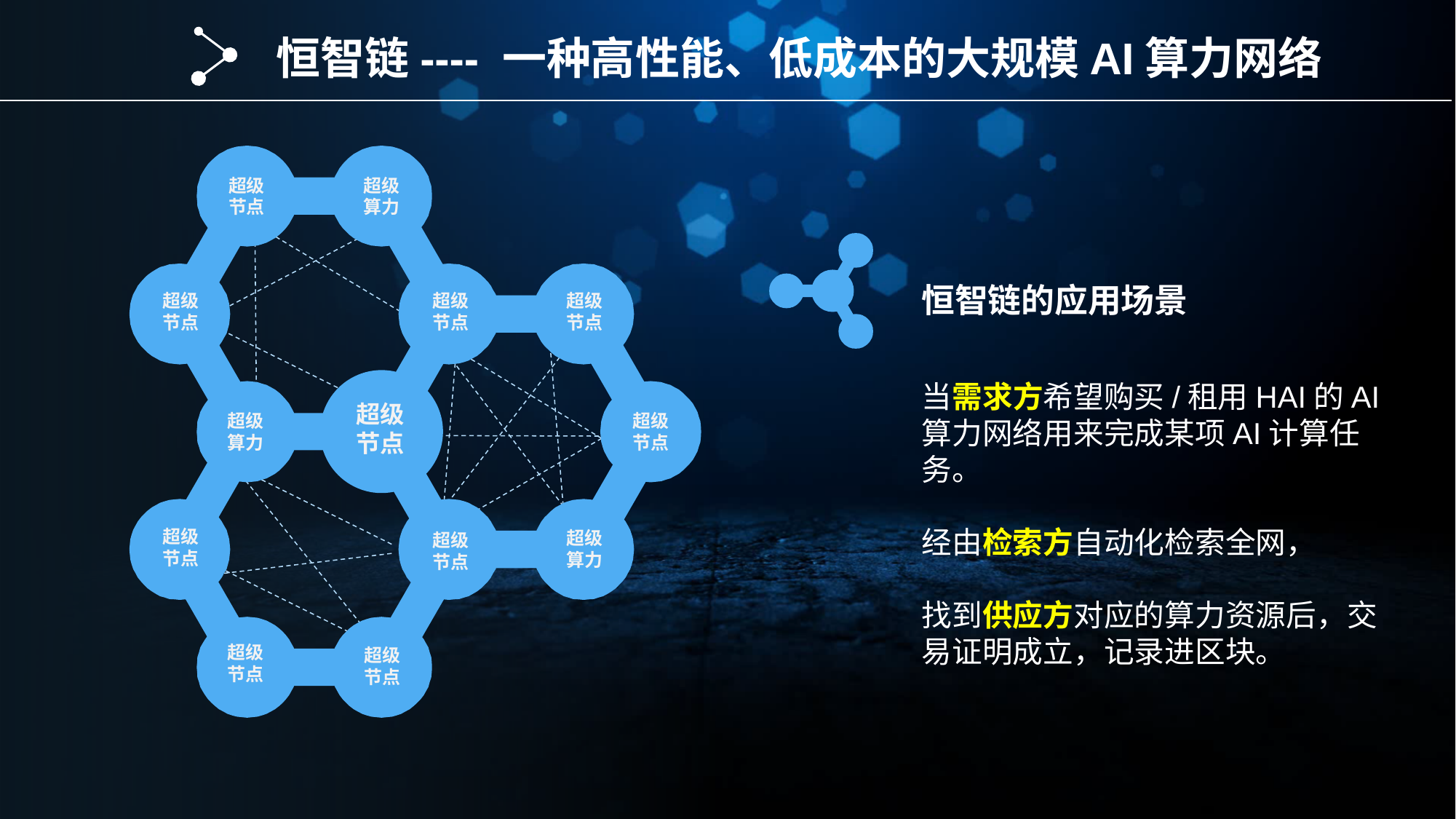

恒智链---- 一种高性能、低成本的大规模AI算力网络

超级节点
超级算力
超级节点
超级节点
超级节点
超级节点
超级节点
超级算力
超级节点
超级算力
超级节点
超级节点
超级节点

恒智链的应用场景
当需求方希望购买/租用HAI的AI算力网络用来完成某项AI计算任务。

经由检索方自动化检索全网，

找到供应方对应的算力资源后，交易证明成立，记录进区块。